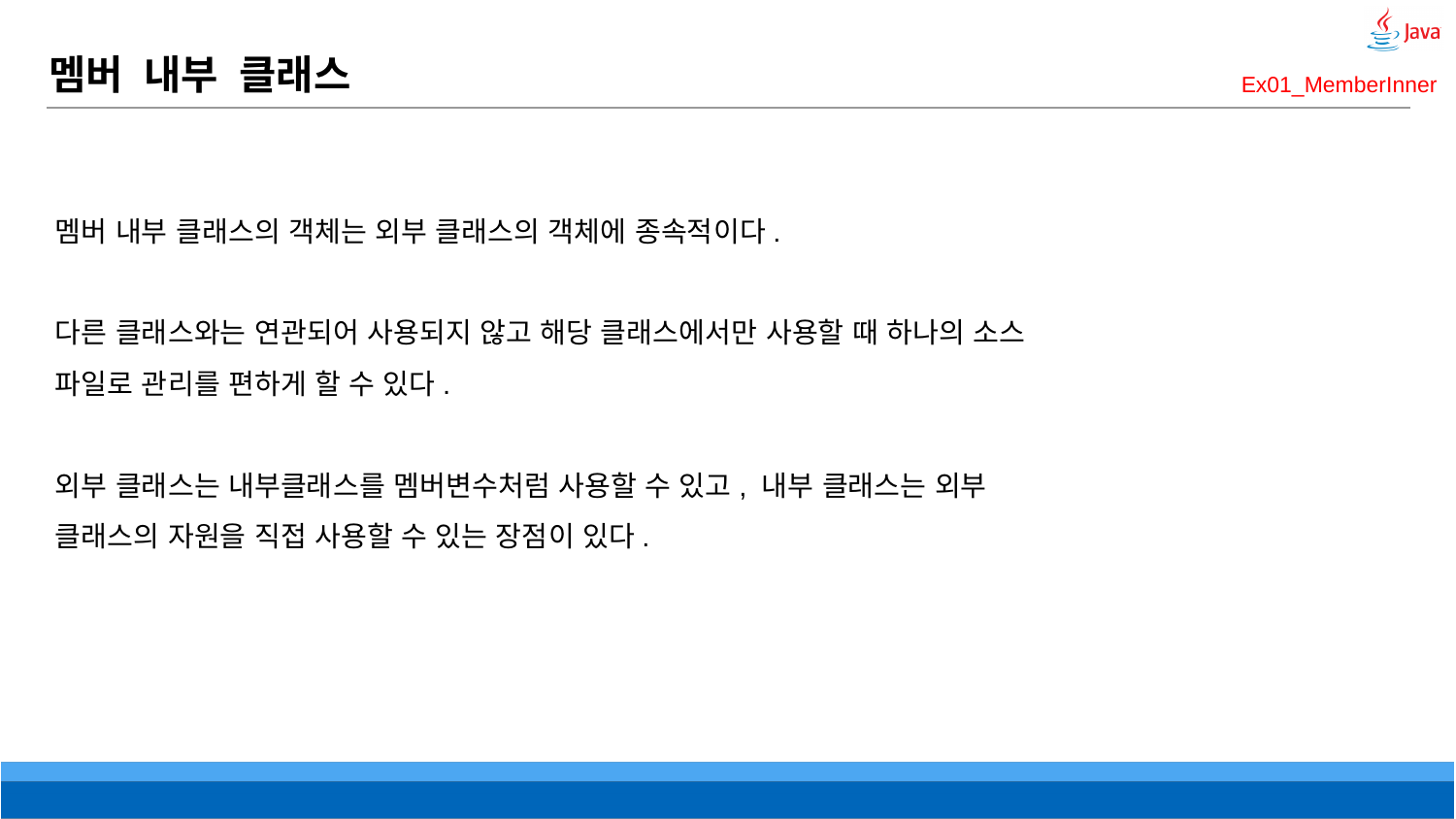

# 멤버 내부 클래스
Ex01_MemberInner
멤버 내부 클래스의 객체는 외부 클래스의 객체에 종속적이다.

다른 클래스와는 연관되어 사용되지 않고 해당 클래스에서만 사용할 때 하나의 소스 파일로 관리를 편하게 할 수 있다.

외부 클래스는 내부클래스를 멤버변수처럼 사용할 수 있고, 내부 클래스는 외부 클래스의 자원을 직접 사용할 수 있는 장점이 있다.